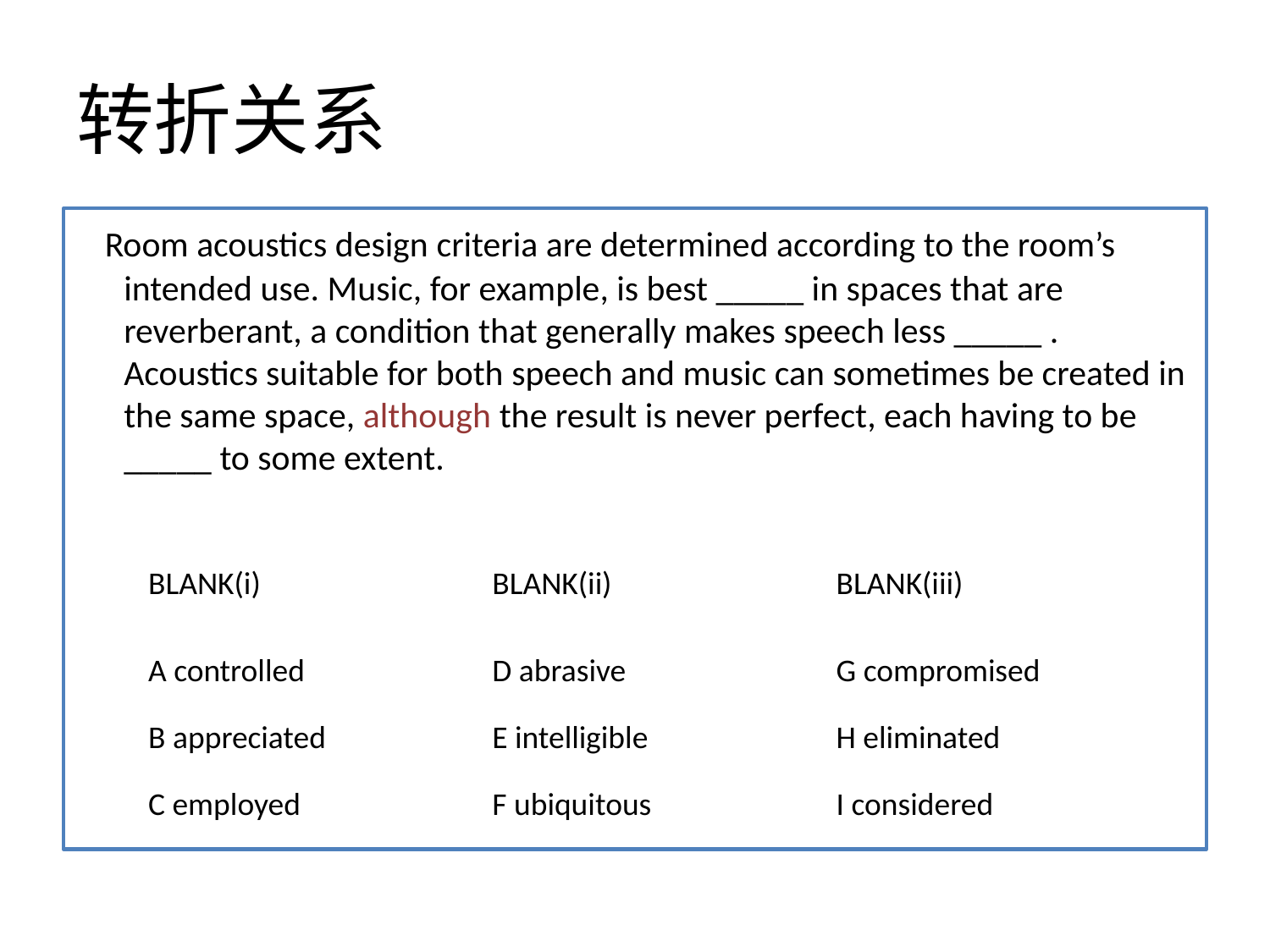

# 转折关系
   Room acoustics design criteria are determined according to the room’s intended use. Music, for example, is best _____ in spaces that are reverberant, a condition that generally makes speech less _____ . Acoustics suitable for both speech and music can sometimes be created in the same space, although the result is never perfect, each having to be _____ to some extent.

| BLANK(i) | BLANK(ii) | BLANK(iii) |
| --- | --- | --- |
| A controlled | D abrasive | G compromised |
| B appreciated | E intelligible | H eliminated |
| C employed | F ubiquitous | I considered |